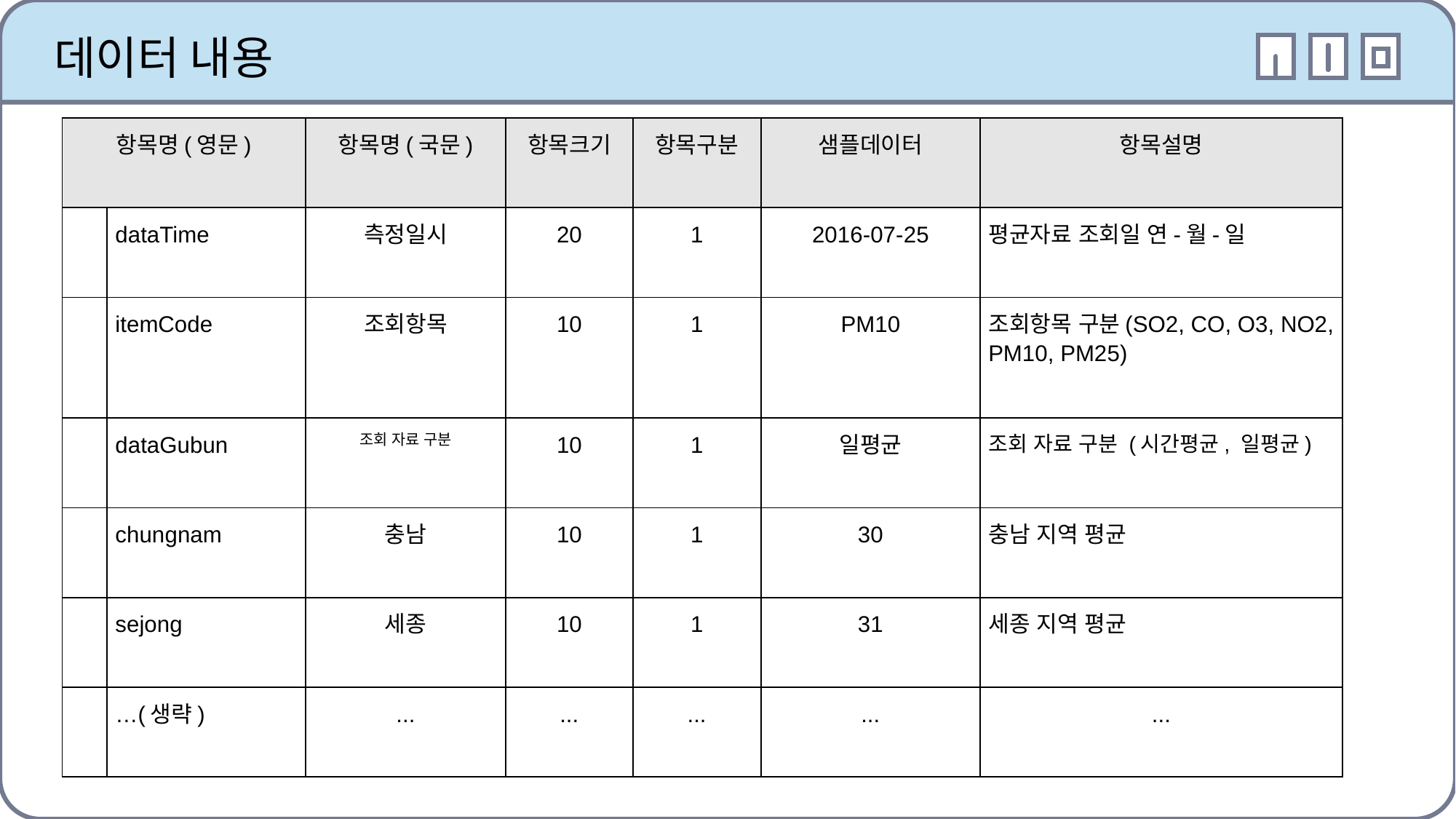

데이터 내용
오늘 사용한 색상은?
| 항목명(영문) |  | 항목명(국문) | 항목크기 | 항목구분 | 샘플데이터 | 항목설명 |
| --- | --- | --- | --- | --- | --- | --- |
|  | dataTime | 측정일시 | 20 | 1 | 2016-07-25 | 평균자료 조회일 연-월-일 |
|  | itemCode | 조회항목 | 10 | 1 | PM10 | 조회항목 구분(SO2, CO, O3, NO2, PM10, PM25) |
|  | dataGubun | 조회 자료 구분 | 10 | 1 | 일평균 | 조회 자료 구분 (시간평균, 일평균) |
|  | chungnam | 충남 | 10 | 1 | 30 | 충남 지역 평균 |
|  | sejong | 세종 | 10 | 1 | 31 | 세종 지역 평균 |
|  | …(생략) | ... | ... | ... | ... | ... |